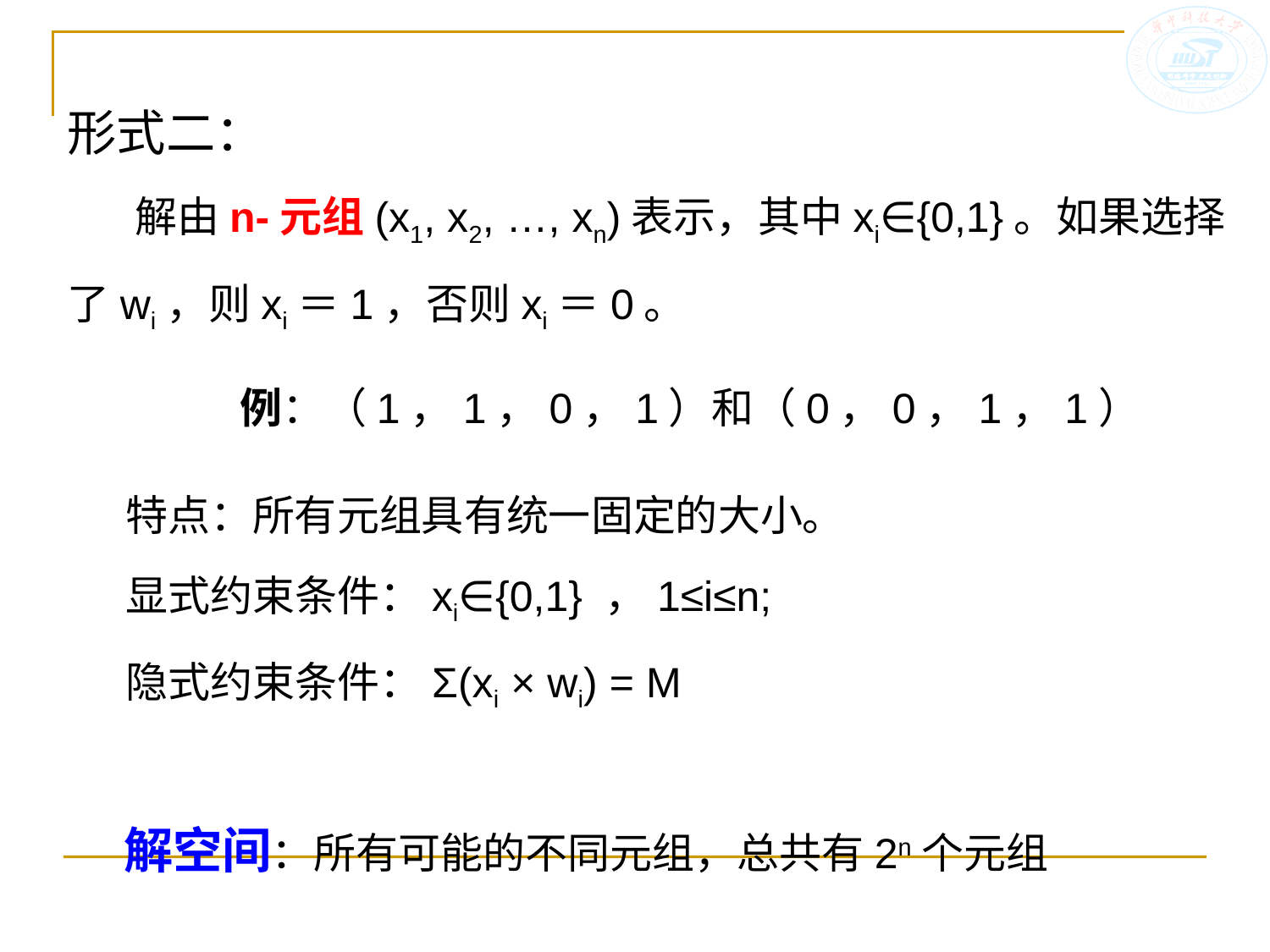

形式二：
      解由n-元组(x1, x2, …, xn)表示，其中xi∈{0,1}。如果选择了wi，则xi＝1，否则xi＝0。
                 例：（1，1，0，1）和（0，0，1，1）
     特点：所有元组具有统一固定的大小。
     显式约束条件：xi∈{0,1} ，1≤i≤n;
     隐式约束条件：Σ(xi × wi) = M

    解空间：所有可能的不同元组，总共有2n个元组